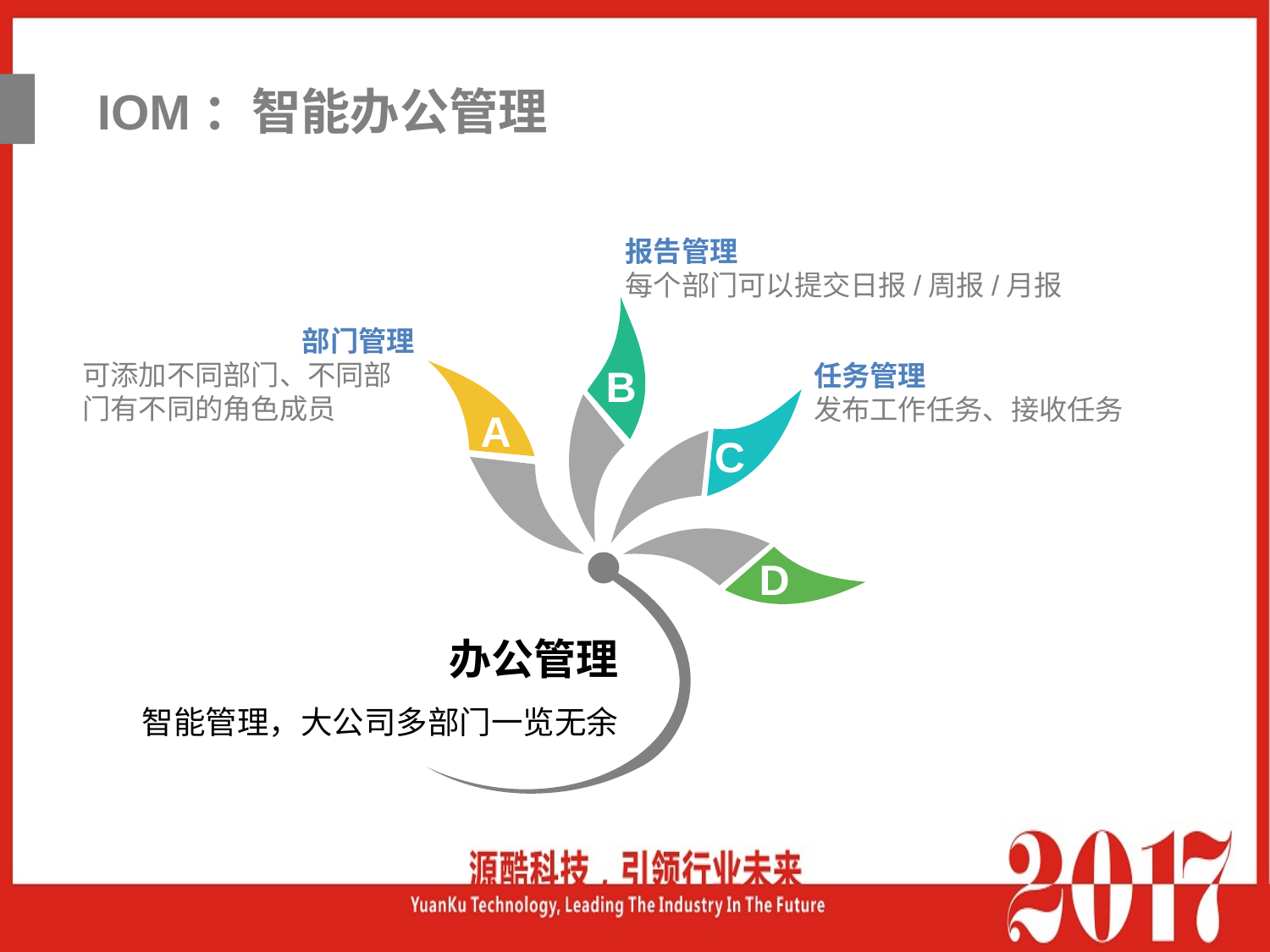

IOM：智能办公管理
报告管理
每个部门可以提交日报/周报/月报

部门管理
可添加不同部门、不同部门有不同的角色成员
任务管理
发布工作任务、接收任务
B

A
C

D

办公管理
智能管理，大公司多部门一览无余